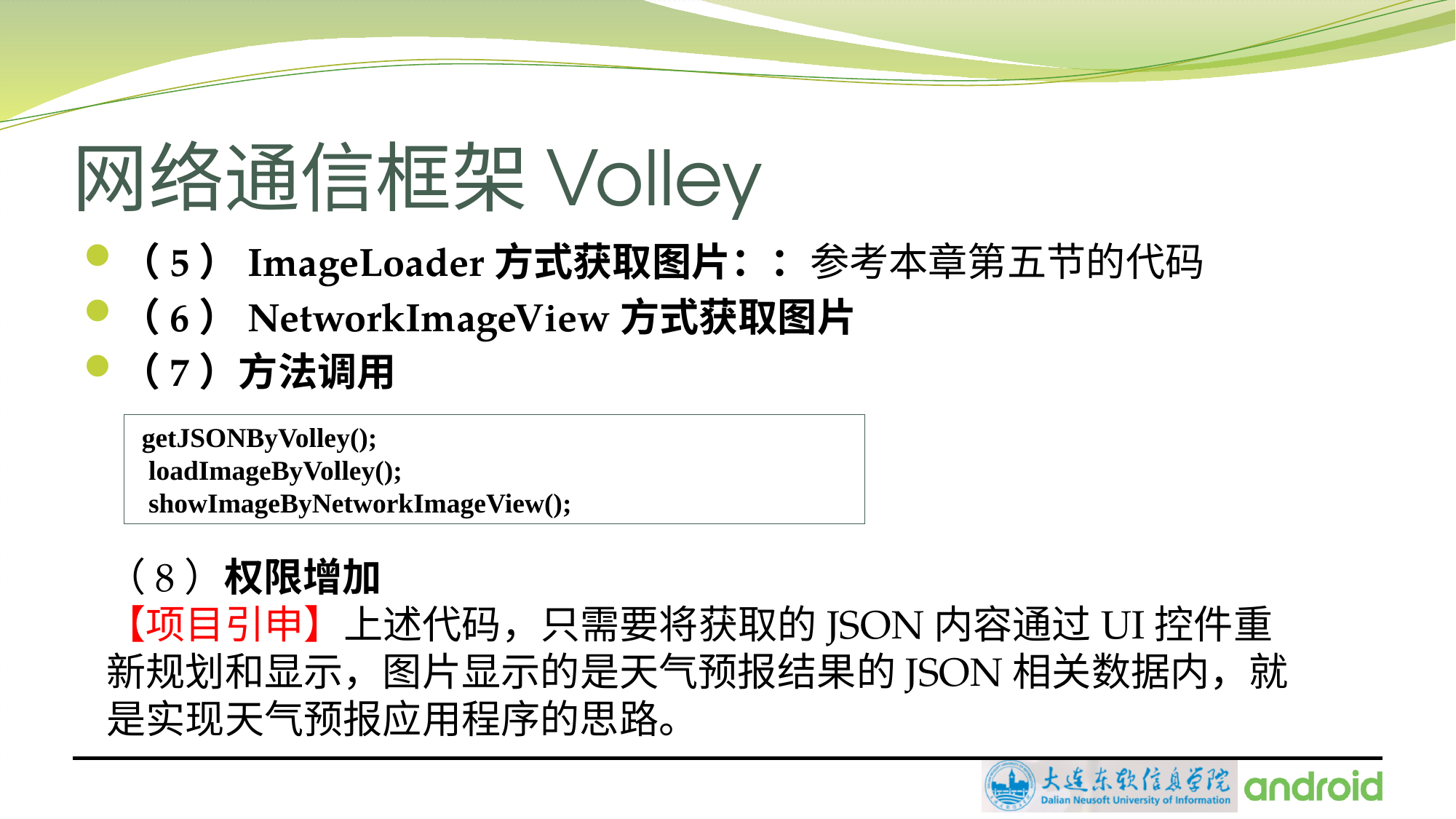

# 网络通信框架Volley
（5）ImageLoader方式获取图片：：参考本章第五节的代码
（6）NetworkImageView方式获取图片
（7）方法调用
 getJSONByVolley();
  loadImageByVolley();
  showImageByNetworkImageView();
（8）权限增加
【项目引申】上述代码，只需要将获取的JSON内容通过UI控件重新规划和显示，图片显示的是天气预报结果的JSON相关数据内，就是实现天气预报应用程序的思路。